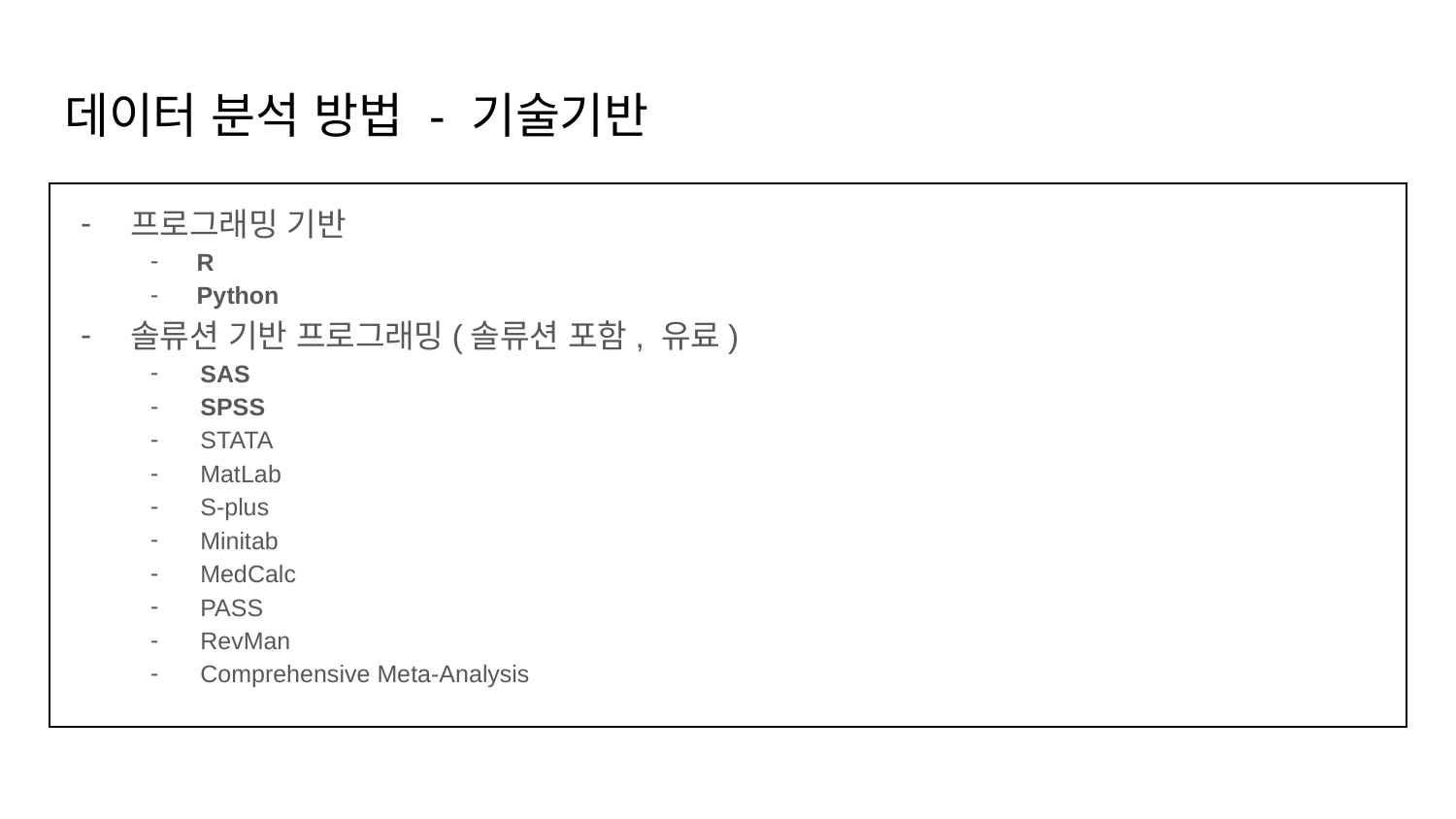

# 데이터 분석 방법 - 기술기반
프로그래밍 기반
R
Python
솔류션 기반 프로그래밍(솔류션 포함, 유료)
SAS
SPSS
STATA
MatLab
S-plus
Minitab
MedCalc
PASS
RevMan
Comprehensive Meta-Analysis